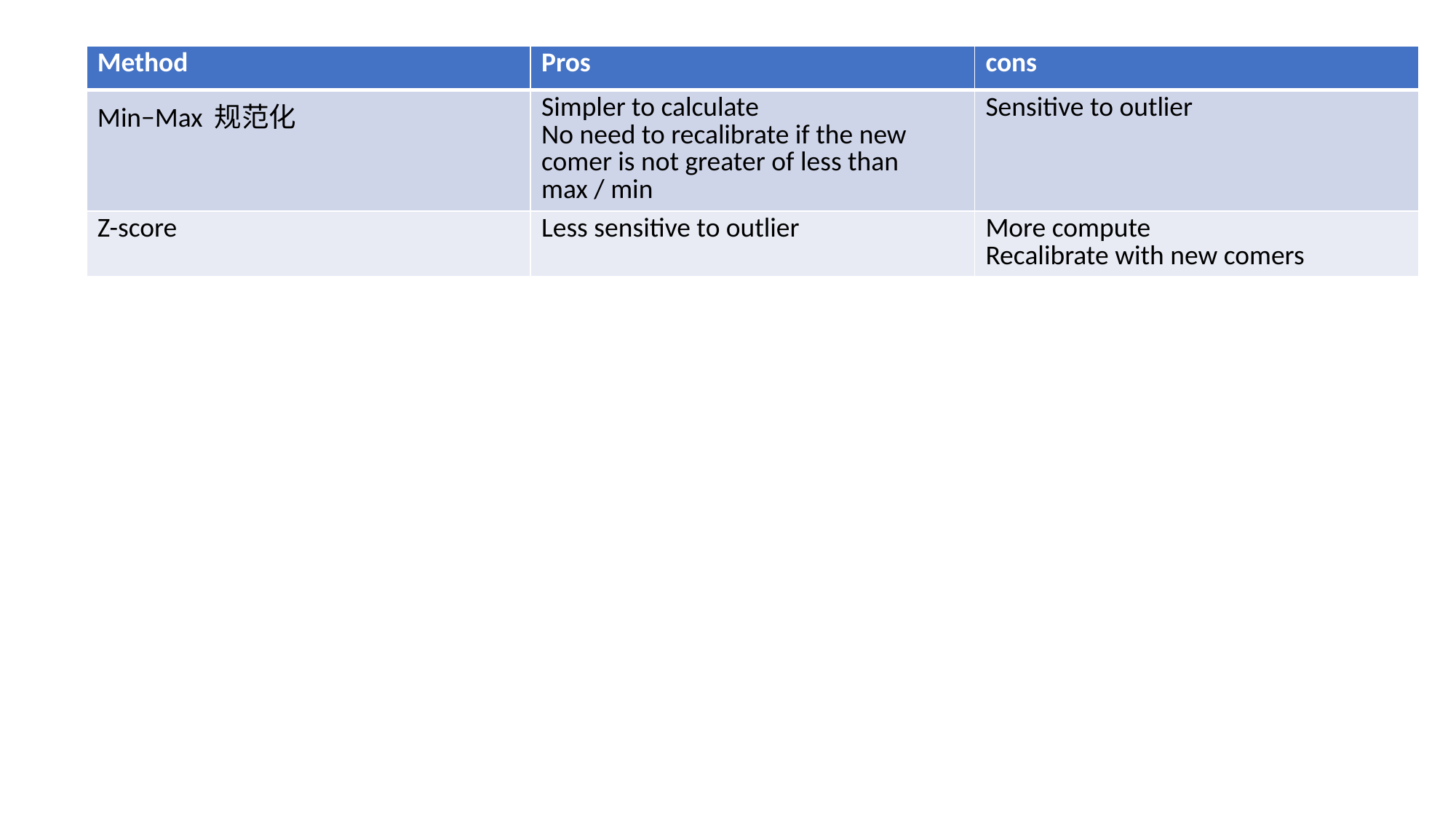

| Method | Pros | cons |
| --- | --- | --- |
| Min−Max 规范化 | Simpler to calculate No need to recalibrate if the new comer is not greater of less than max / min | Sensitive to outlier |
| Z-score | Less sensitive to outlier | More compute Recalibrate with new comers |